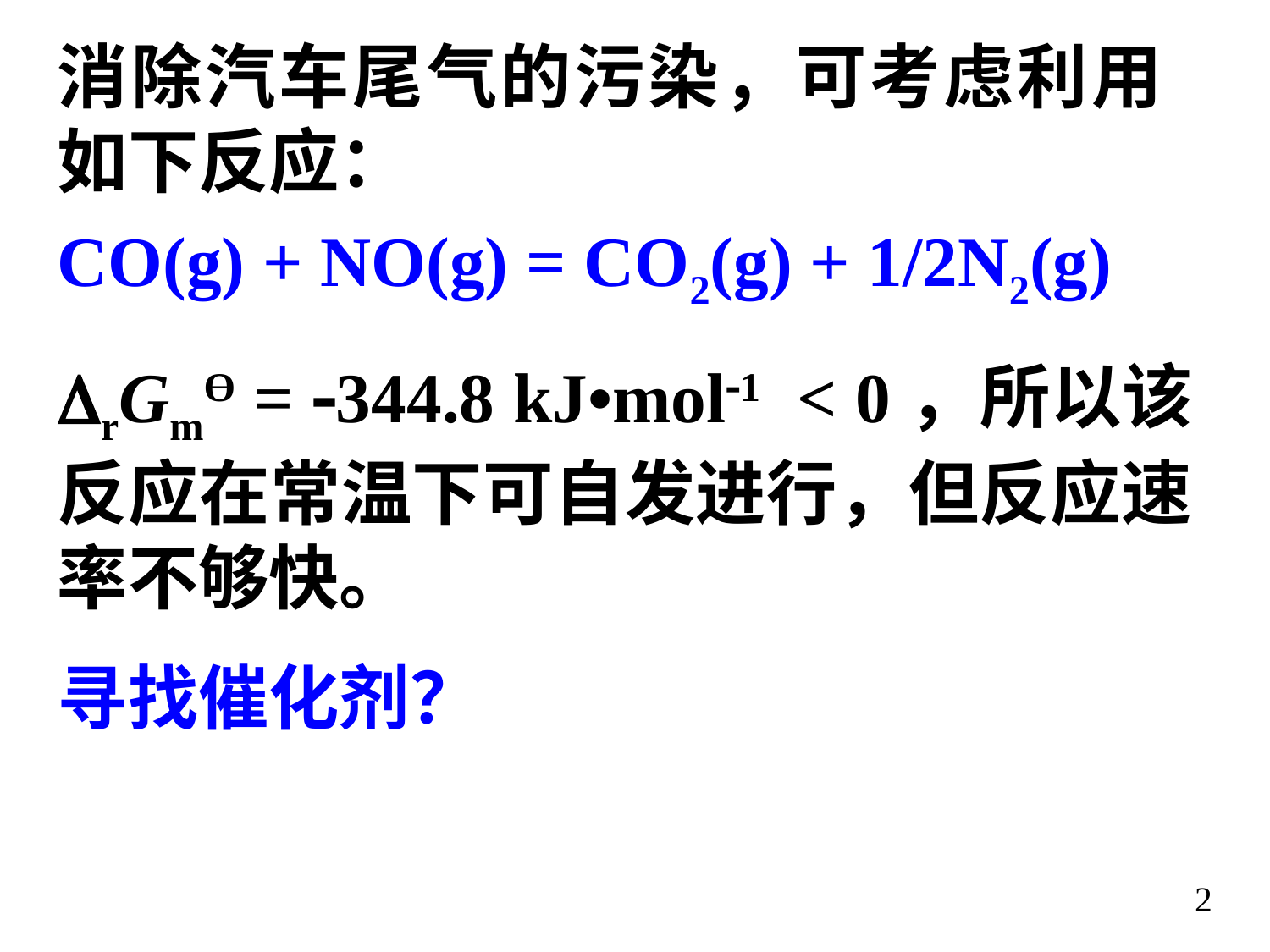

消除汽车尾气的污染，可考虑利用如下反应：
CO(g) + NO(g) = CO2(g) + 1/2N2(g)
ΔrGmӨ = −344.8 kJ•mol−1  < 0，所以该反应在常温下可自发进行，但反应速率不够快。
寻找催化剂？